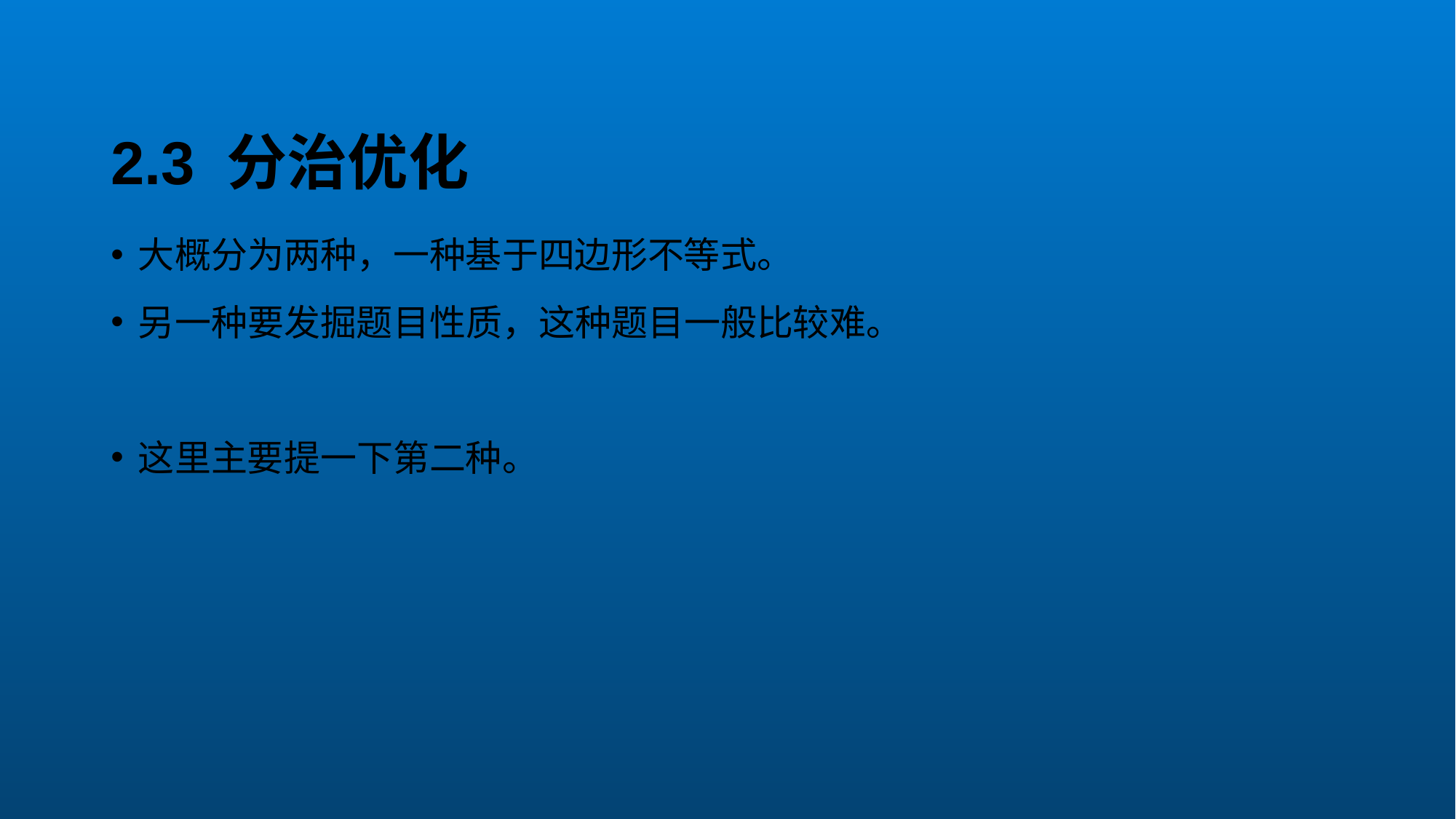

# 2.3 分治优化
大概分为两种，一种基于四边形不等式。
另一种要发掘题目性质，这种题目一般比较难。

这里主要提一下第二种。